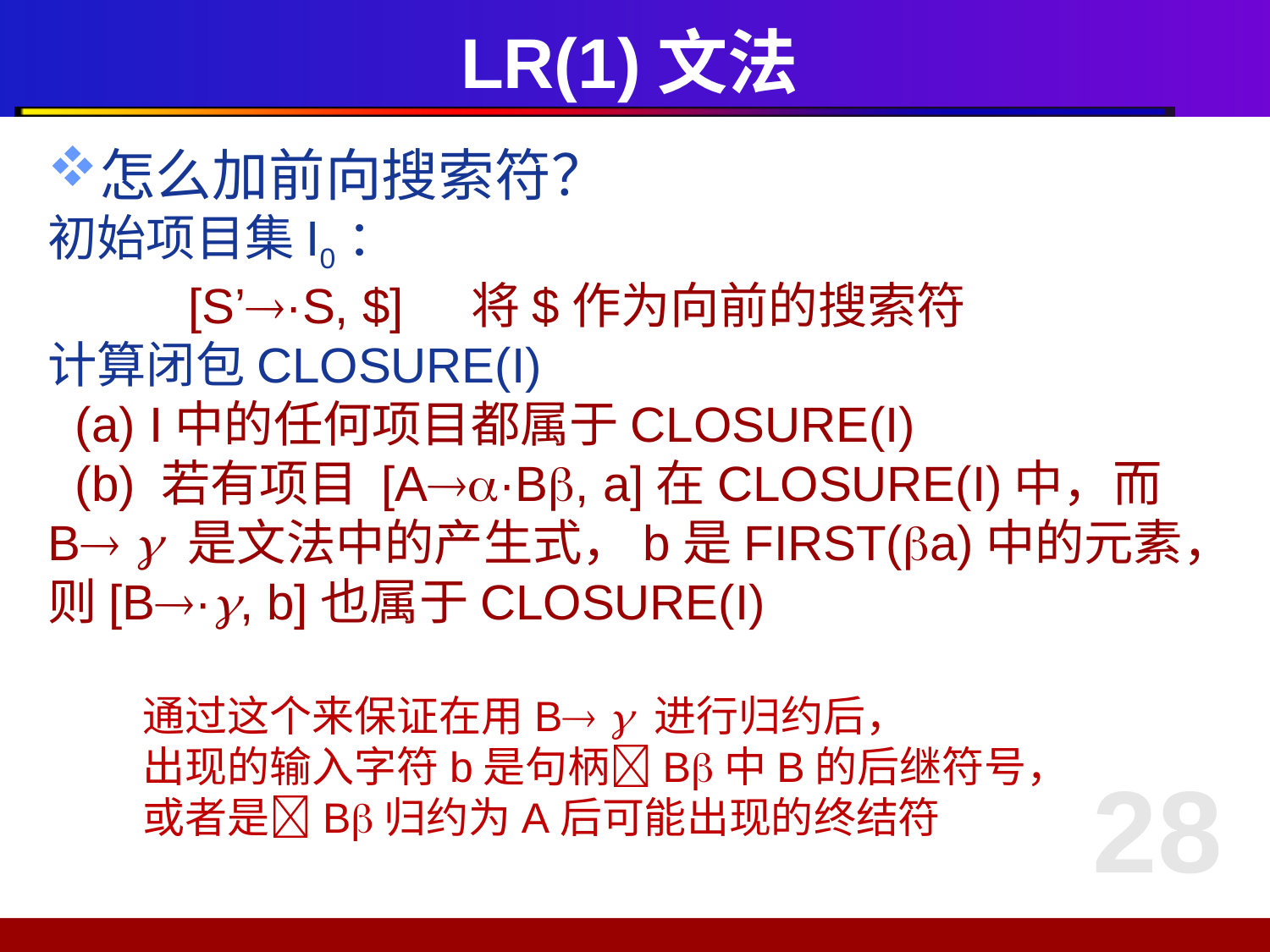

# LR(1)文法
怎么加前向搜索符？
初始项目集I0：
	 [S’→·S, $]    将$作为向前的搜索符
计算闭包CLOSURE(I)
  (a) I中的任何项目都属于CLOSURE(I)
  (b) 若有项目 [A→α·Bβ, a]在CLOSURE(I)中，而
B→ γ 是文法中的产生式，b是FIRST(βa)中的元素，则[B→·γ, b]也属于CLOSURE(I)

通过这个来保证在用B→ γ 进行归约后，
出现的输入字符b是句柄αBβ中B的后继符号，
或者是αBβ归约为A后可能出现的终结符
28